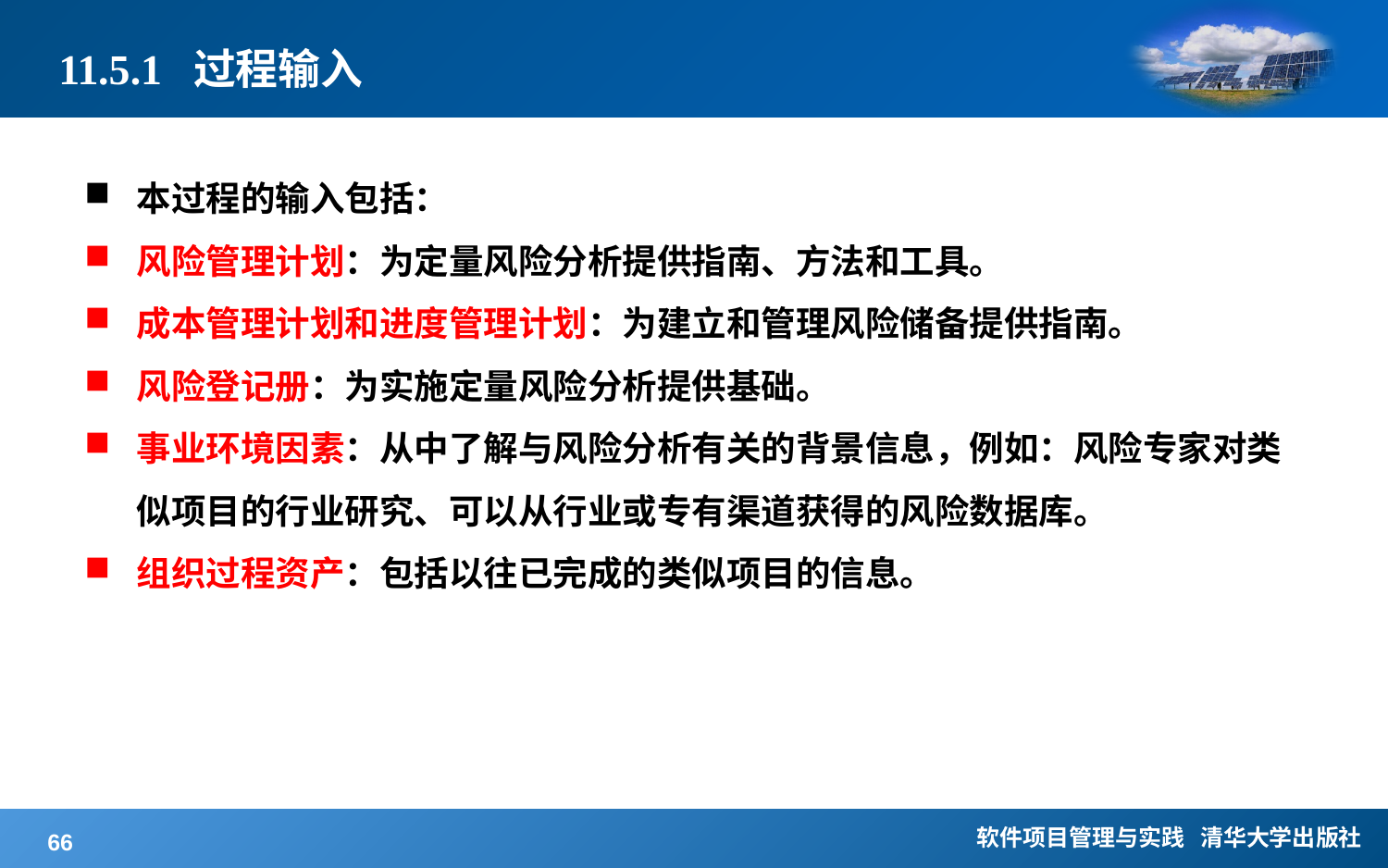

# 11.5.1  过程输入
本过程的输入包括：
风险管理计划：为定量风险分析提供指南、方法和工具。
成本管理计划和进度管理计划：为建立和管理风险储备提供指南。
风险登记册：为实施定量风险分析提供基础。
事业环境因素：从中了解与风险分析有关的背景信息，例如：风险专家对类似项目的行业研究、可以从行业或专有渠道获得的风险数据库。
组织过程资产：包括以往已完成的类似项目的信息。